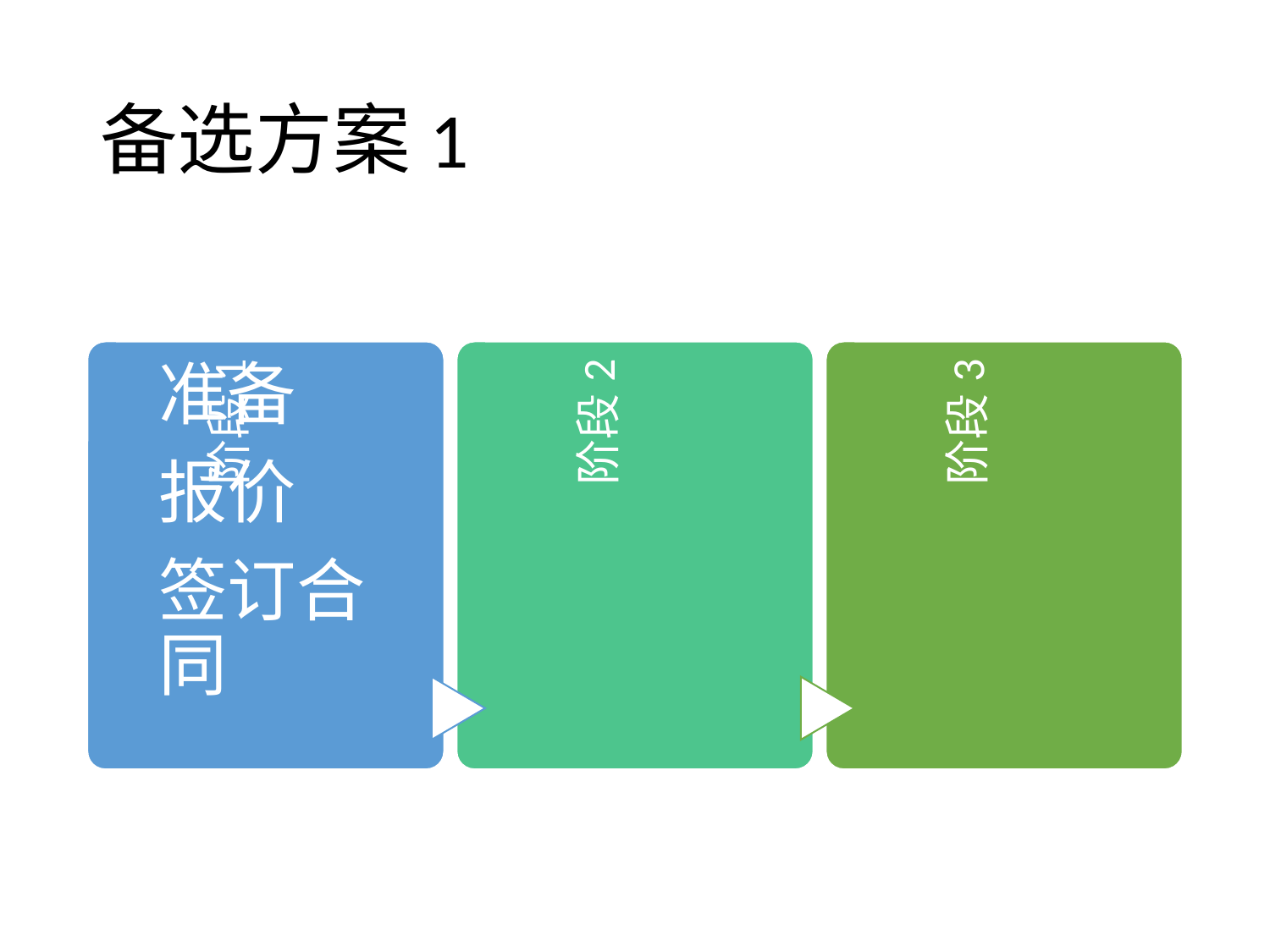

# 备选方案1
阶段1
准备
报价
签订合同
阶段2

阶段3